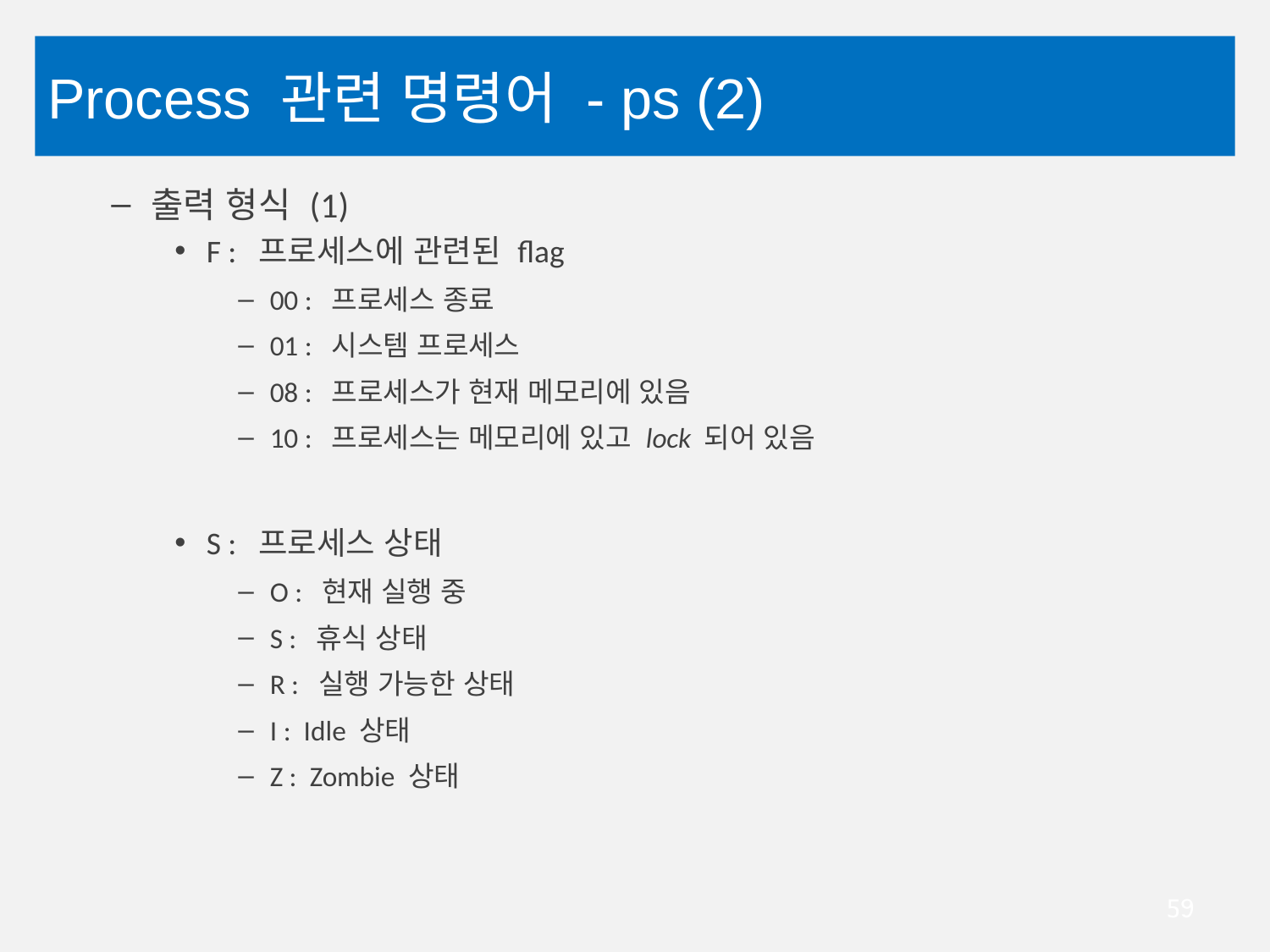

# Process 관련 명령어 - ps (2)
출력 형식 (1)
F :  프로세스에 관련된 flag
00 :  프로세스 종료
01 :  시스템 프로세스
08 :  프로세스가 현재 메모리에 있음
10 :  프로세스는 메모리에 있고 lock 되어 있음

S :  프로세스 상태
O :  현재 실행 중
S :  휴식 상태
R :  실행 가능한 상태
I :  Idle 상태
Z :  Zombie 상태
59